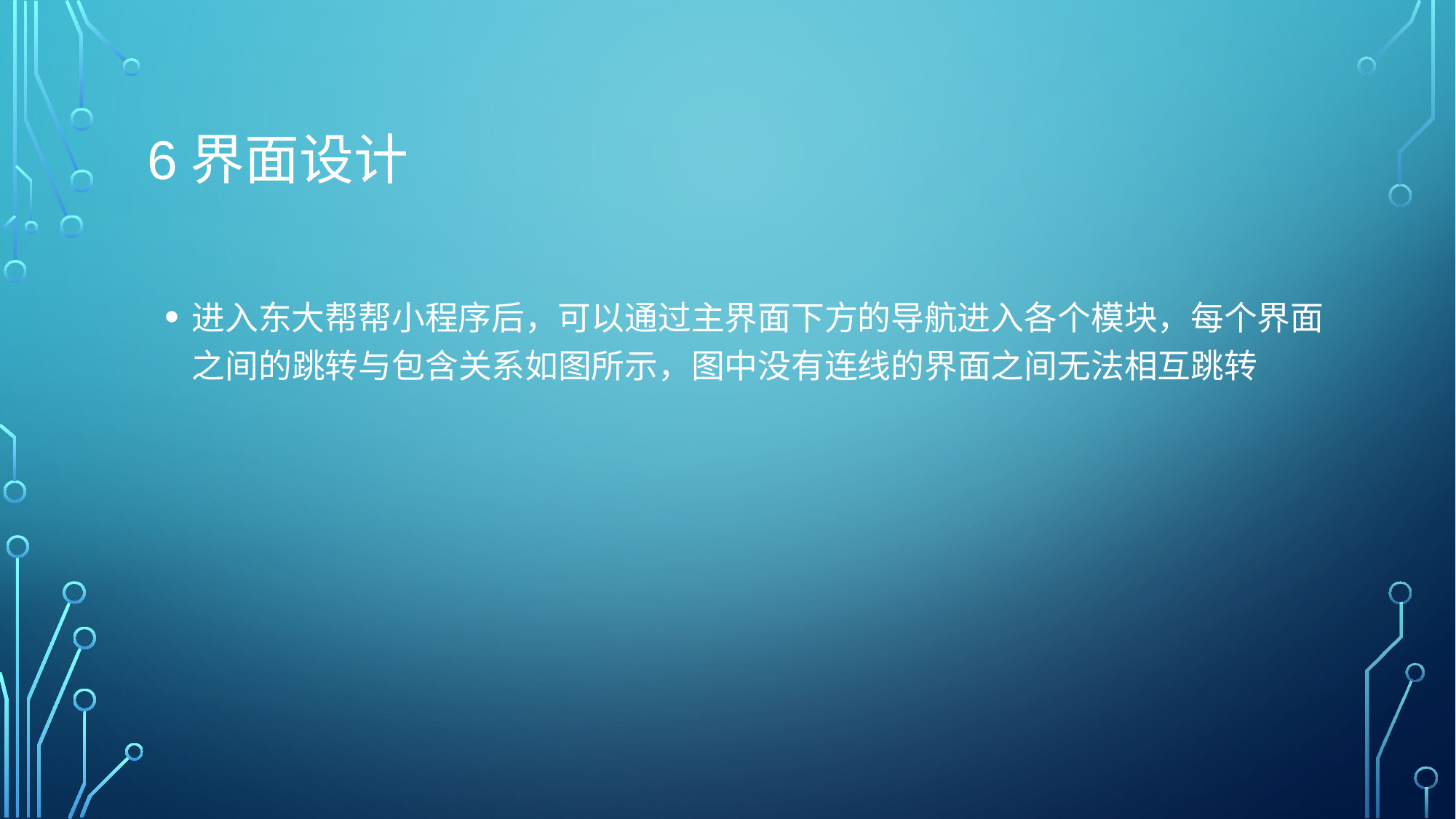

# 6界面设计
进入东大帮帮小程序后，可以通过主界面下方的导航进入各个模块，每个界面之间的跳转与包含关系如图所示，图中没有连线的界面之间无法相互跳转